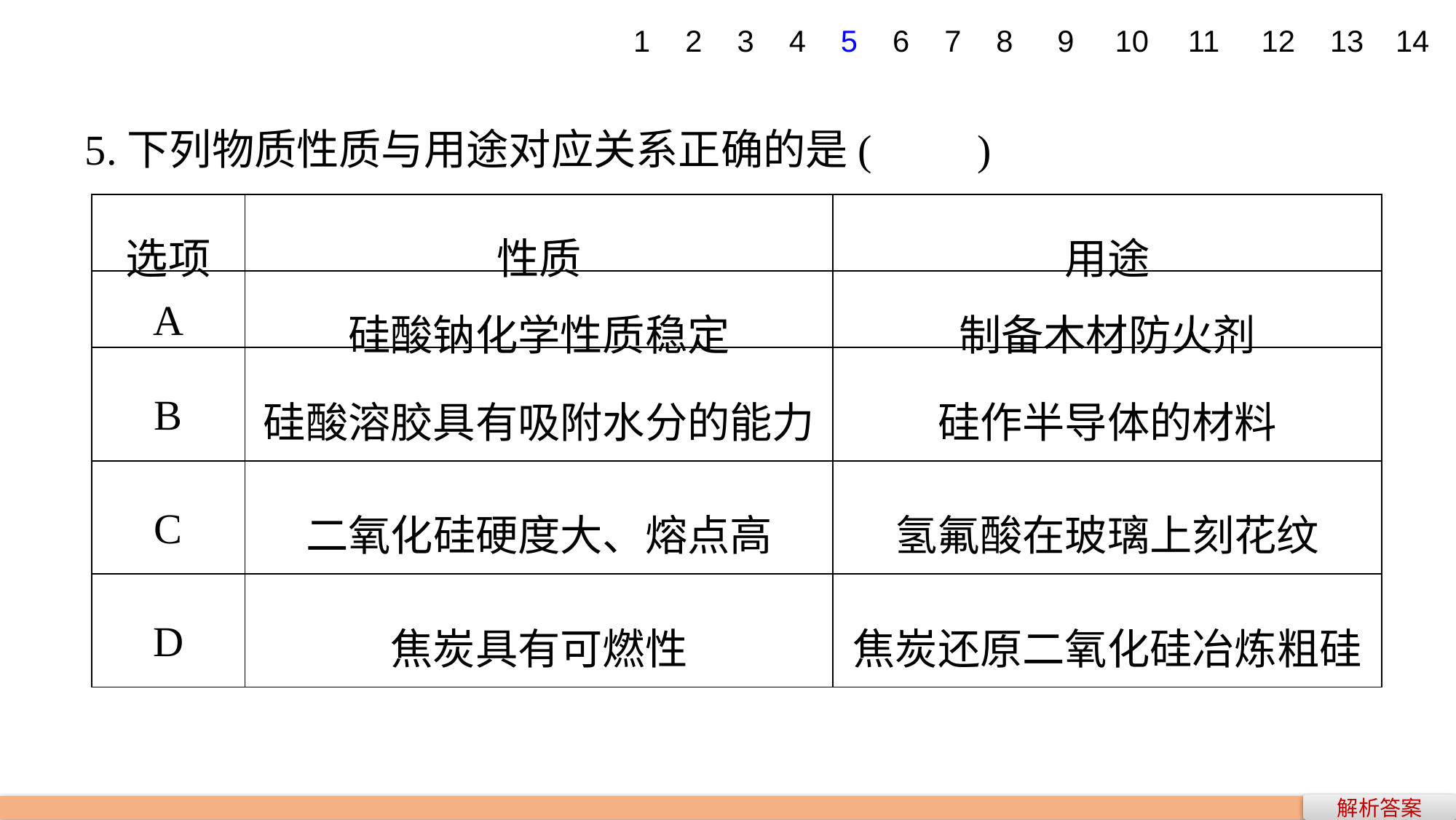

1
2
3
4
5
6
7
8
9
10
11
12
13
14
5.下列物质性质与用途对应关系正确的是(　　)
| 选项 | 性质 | 用途 |
| --- | --- | --- |
| A | 硅酸钠化学性质稳定 | 制备木材防火剂 |
| B | 硅酸溶胶具有吸附水分的能力 | 硅作半导体的材料 |
| C | 二氧化硅硬度大、熔点高 | 氢氟酸在玻璃上刻花纹 |
| D | 焦炭具有可燃性 | 焦炭还原二氧化硅冶炼粗硅 |
解析答案